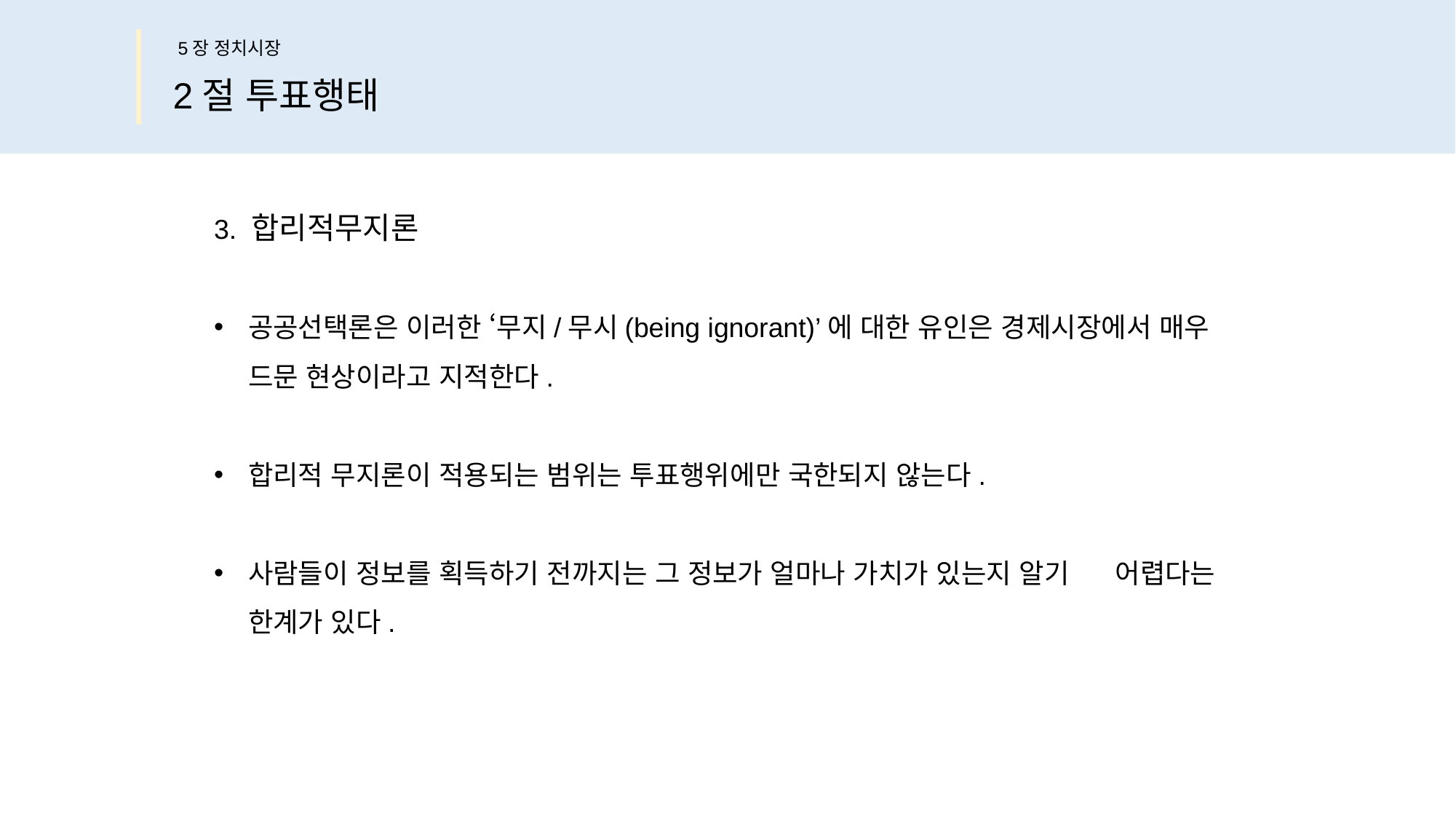

5장 정치시장
2절 투표행태
3. 합리적무지론

공공선택론은 이러한 ‘무지/무시(being ignorant)’에 대한 유인은 경제시장에서 매우 드문 현상이라고 지적한다.

합리적 무지론이 적용되는 범위는 투표행위에만 국한되지 않는다.

사람들이 정보를 획득하기 전까지는 그 정보가 얼마나 가치가 있는지 알기      어렵다는 한계가 있다.